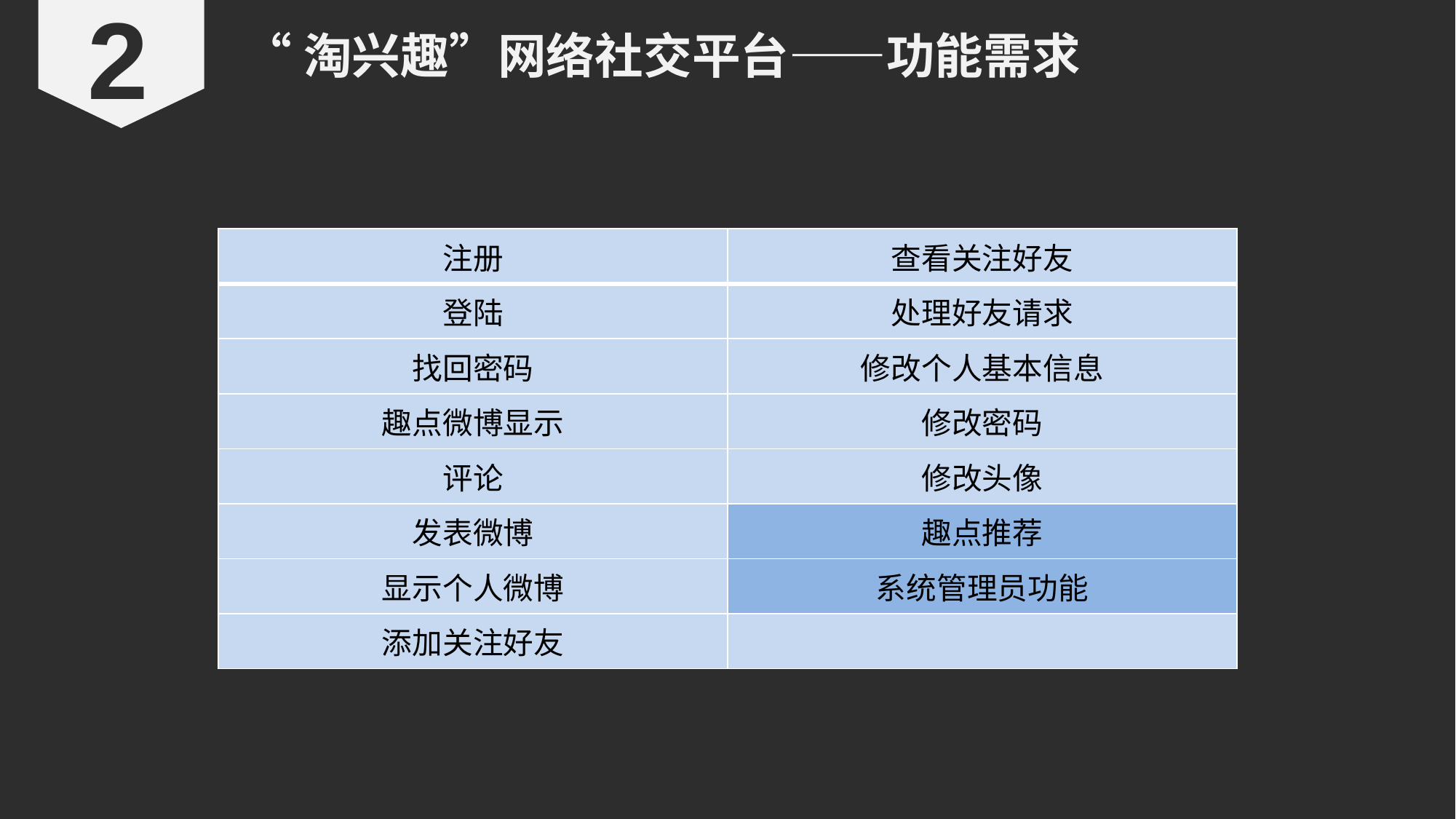

2
“淘兴趣”网络社交平台——功能需求
| 注册 | 查看关注好友 |
| --- | --- |
| 登陆 | 处理好友请求 |
| 找回密码 | 修改个人基本信息 |
| 趣点微博显示 | 修改密码 |
| 评论 | 修改头像 |
| 发表微博 | 趣点推荐 |
| 显示个人微博 | 系统管理员功能 |
| 添加关注好友 |  |